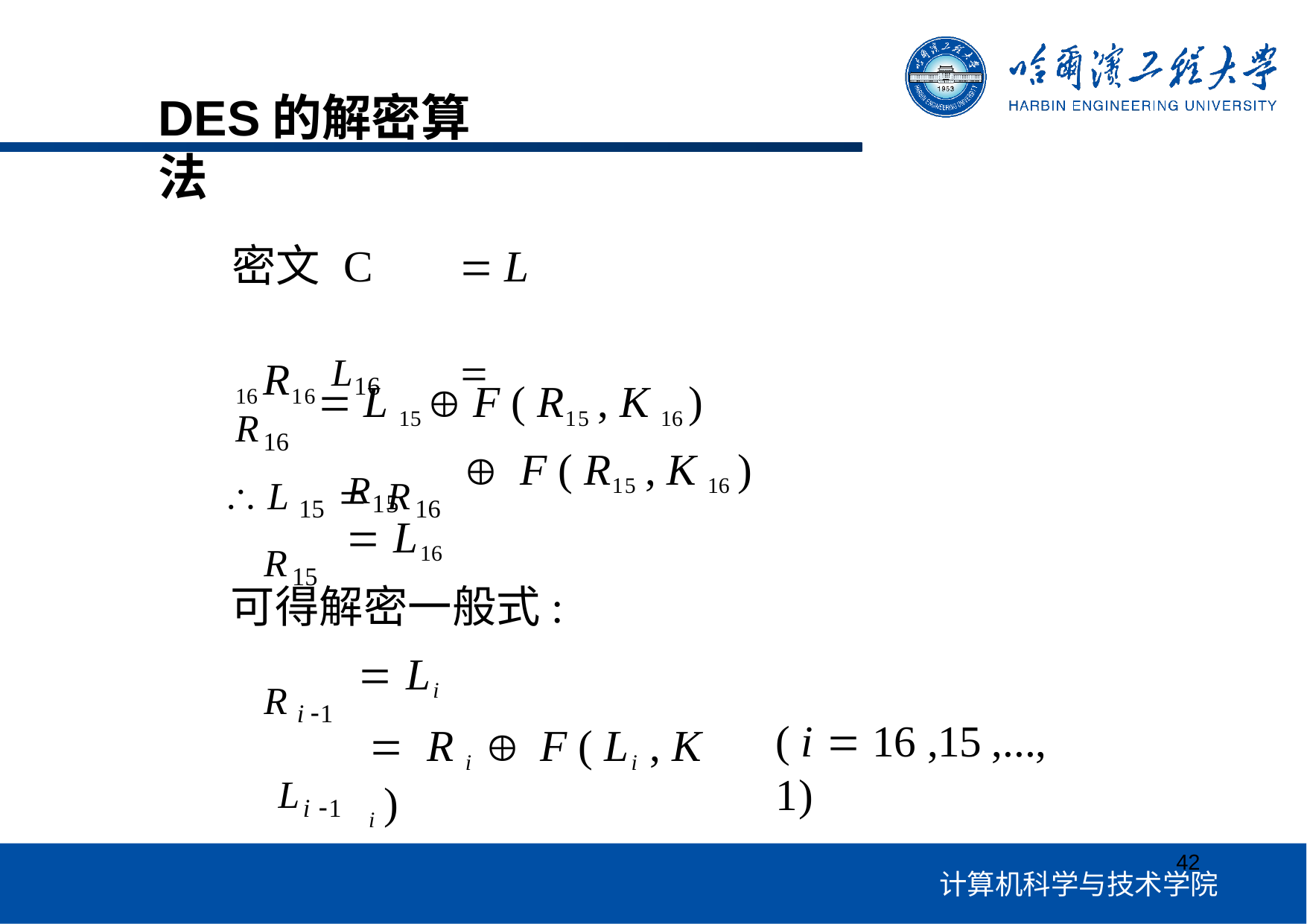

# DES的解密算法
密文 C	= L 16 R16  L16	=	R15
= L 15 ⊕ F ( R15 , K 16 )
R16
⊕	F ( R15 , K 16 )
∴ L 15  =	R16
=	L16
R15
可得解密一般式:
=	Li
=	R i	⊕	F ( Li , K i )
R i −1
Li −1
( i	= 16 ,15 ,..., 1)
42